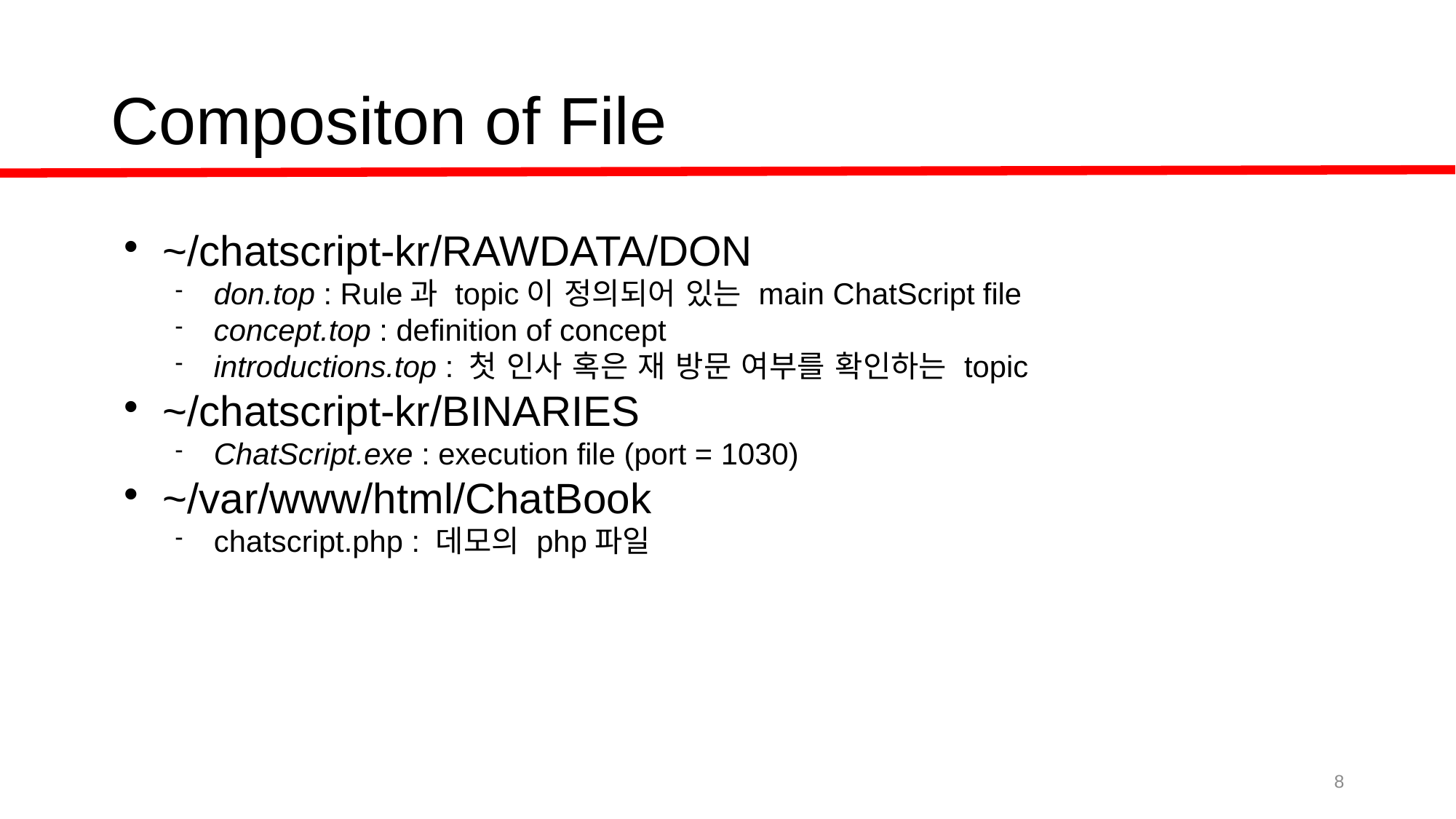

Compositon of File

~/chatscript-kr/RAWDATA/DON
don.top : Rule과 topic이 정의되어 있는 main ChatScript file
concept.top : definition of concept
introductions.top : 첫 인사 혹은 재 방문 여부를 확인하는 topic
~/chatscript-kr/BINARIES
ChatScript.exe : execution file (port = 1030)
~/var/www/html/ChatBook
chatscript.php : 데모의 php파일
8